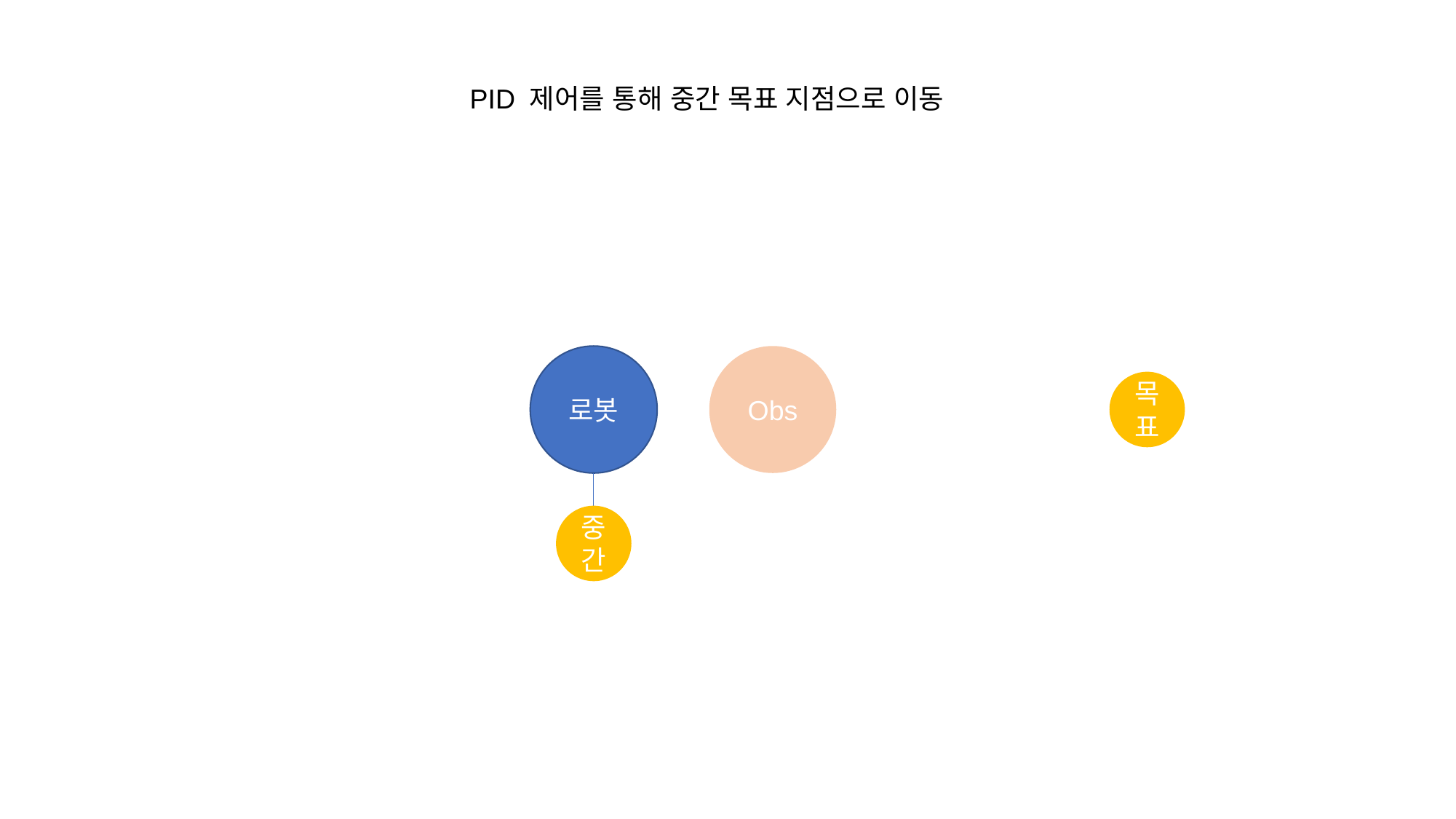

PID 제어를 통해 중간 목표 지점으로 이동
로봇
Obs
목표
중간